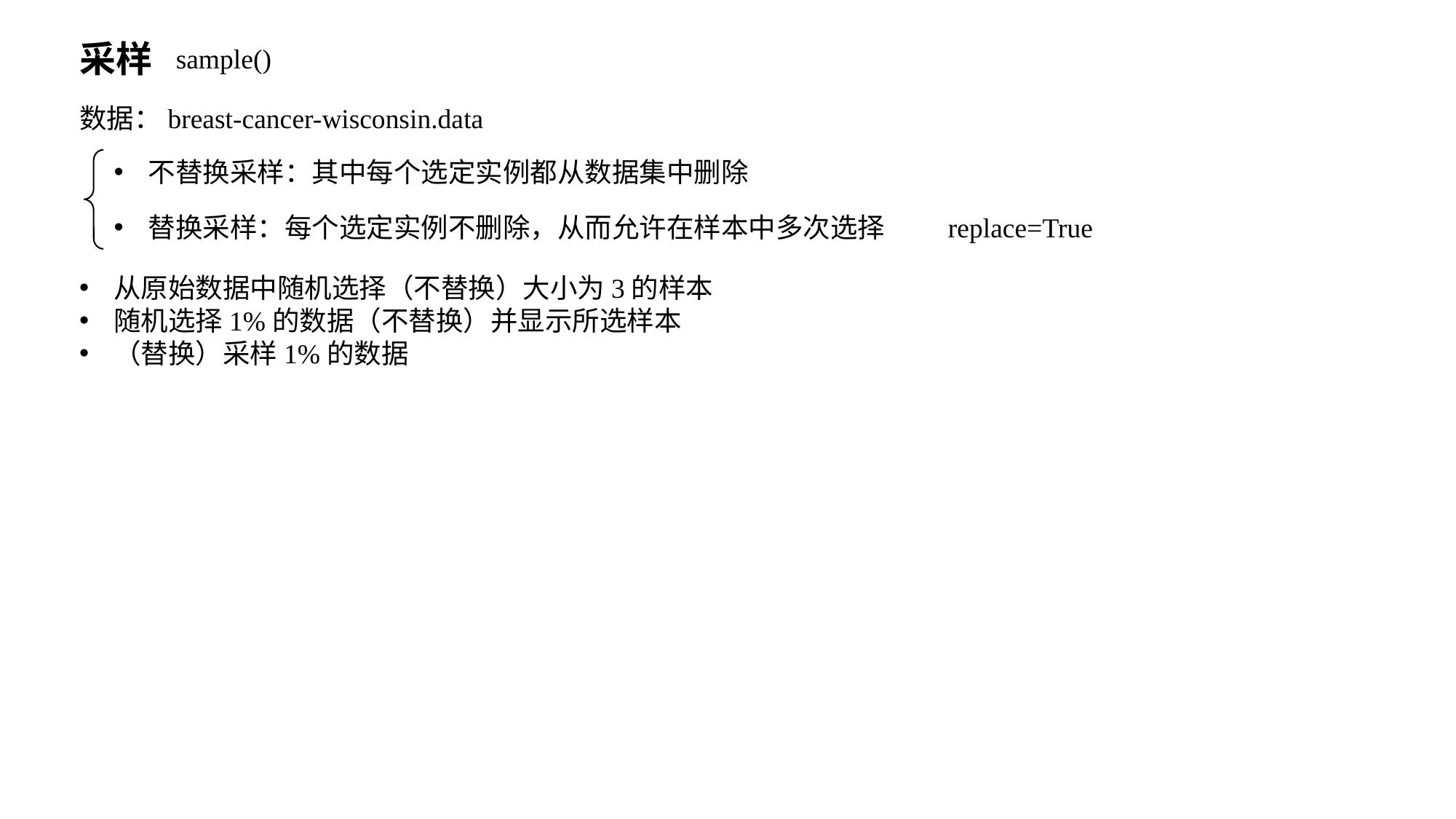

采样
sample()
数据：breast-cancer-wisconsin.data

不替换采样：其中每个选定实例都从数据集中删除
替换采样：每个选定实例不删除，从而允许在样本中多次选择
replace=True
从原始数据中随机选择（不替换）大小为3的样本
随机选择1%的数据（不替换）并显示所选样本
（替换）采样1%的数据